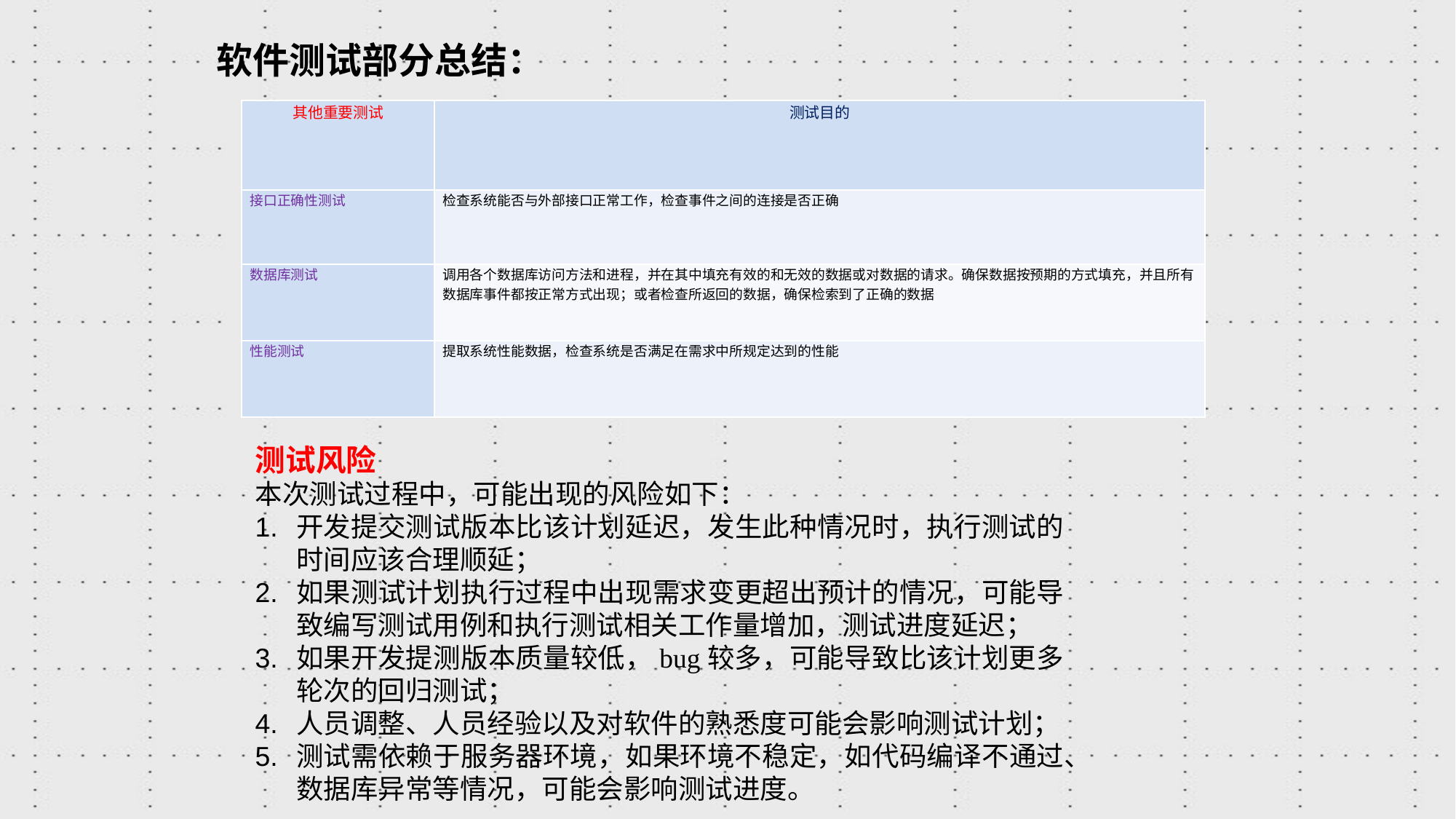

软件测试部分总结：
| 其他重要测试 | 测试目的 |
| --- | --- |
| 接口正确性测试 | 检查系统能否与外部接口正常工作，检查事件之间的连接是否正确 |
| 数据库测试 | 调用各个数据库访问方法和进程，并在其中填充有效的和无效的数据或对数据的请求。确保数据按预期的方式填充，并且所有数据库事件都按正常方式出现；或者检查所返回的数据，确保检索到了正确的数据 |
| 性能测试 | 提取系统性能数据，检查系统是否满足在需求中所规定达到的性能 |
测试风险
本次测试过程中，可能出现的风险如下：
开发提交测试版本比该计划延迟，发生此种情况时，执行测试的时间应该合理顺延；
如果测试计划执行过程中出现需求变更超出预计的情况，可能导致编写测试用例和执行测试相关工作量增加，测试进度延迟；
如果开发提测版本质量较低，bug较多，可能导致比该计划更多轮次的回归测试；
人员调整、人员经验以及对软件的熟悉度可能会影响测试计划；
测试需依赖于服务器环境，如果环境不稳定，如代码编译不通过、数据库异常等情况，可能会影响测试进度。